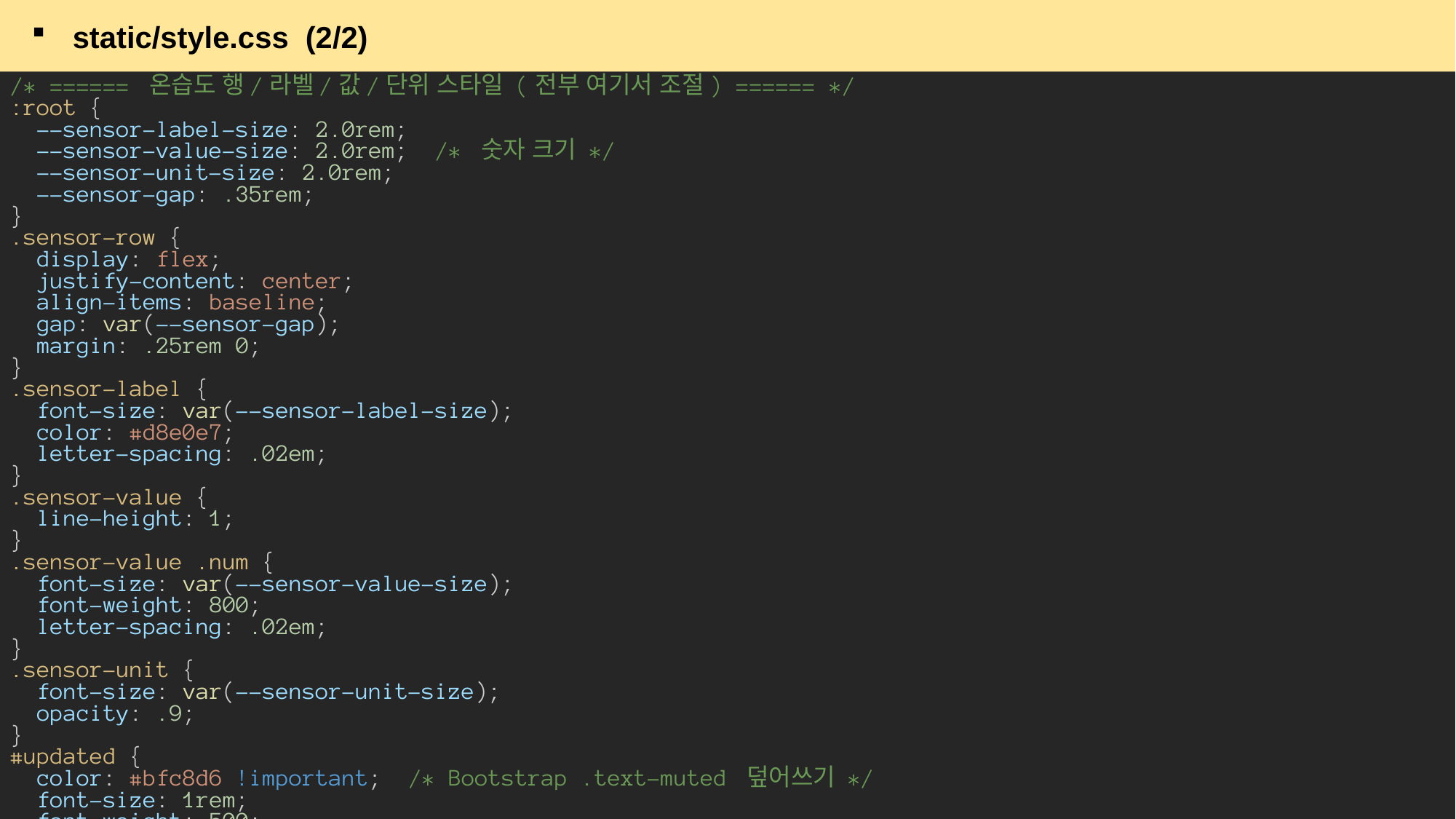

static/style.css  (2/2)

/* ====== 온습도 행/라벨/값/단위 스타일 (전부 여기서 조절) ====== */
:root {
  --sensor-label-size: 2.0rem;
  --sensor-value-size: 2.0rem;  /* 숫자 크기 */
  --sensor-unit-size: 2.0rem;
  --sensor-gap: .35rem;
}
.sensor-row {
  display: flex;
  justify-content: center;
  align-items: baseline;
  gap: var(--sensor-gap);
  margin: .25rem 0;
}
.sensor-label {
  font-size: var(--sensor-label-size);
  color: #d8e0e7;
  letter-spacing: .02em;
}
.sensor-value {
  line-height: 1;
}
.sensor-value .num {
  font-size: var(--sensor-value-size);
  font-weight: 800;
  letter-spacing: .02em;
}
.sensor-unit {
  font-size: var(--sensor-unit-size);
  opacity: .9;
}
#updated {
  color: #bfc8d6 !important;  /* Bootstrap .text-muted 덮어쓰기 */
  font-size: 1rem;
  font-weight: 500;
}
/* 모바일에서  줄이기 */
@media (max-width: 576px) {
  :root {
    --sensor-value-size: 1.8rem;
  }
}